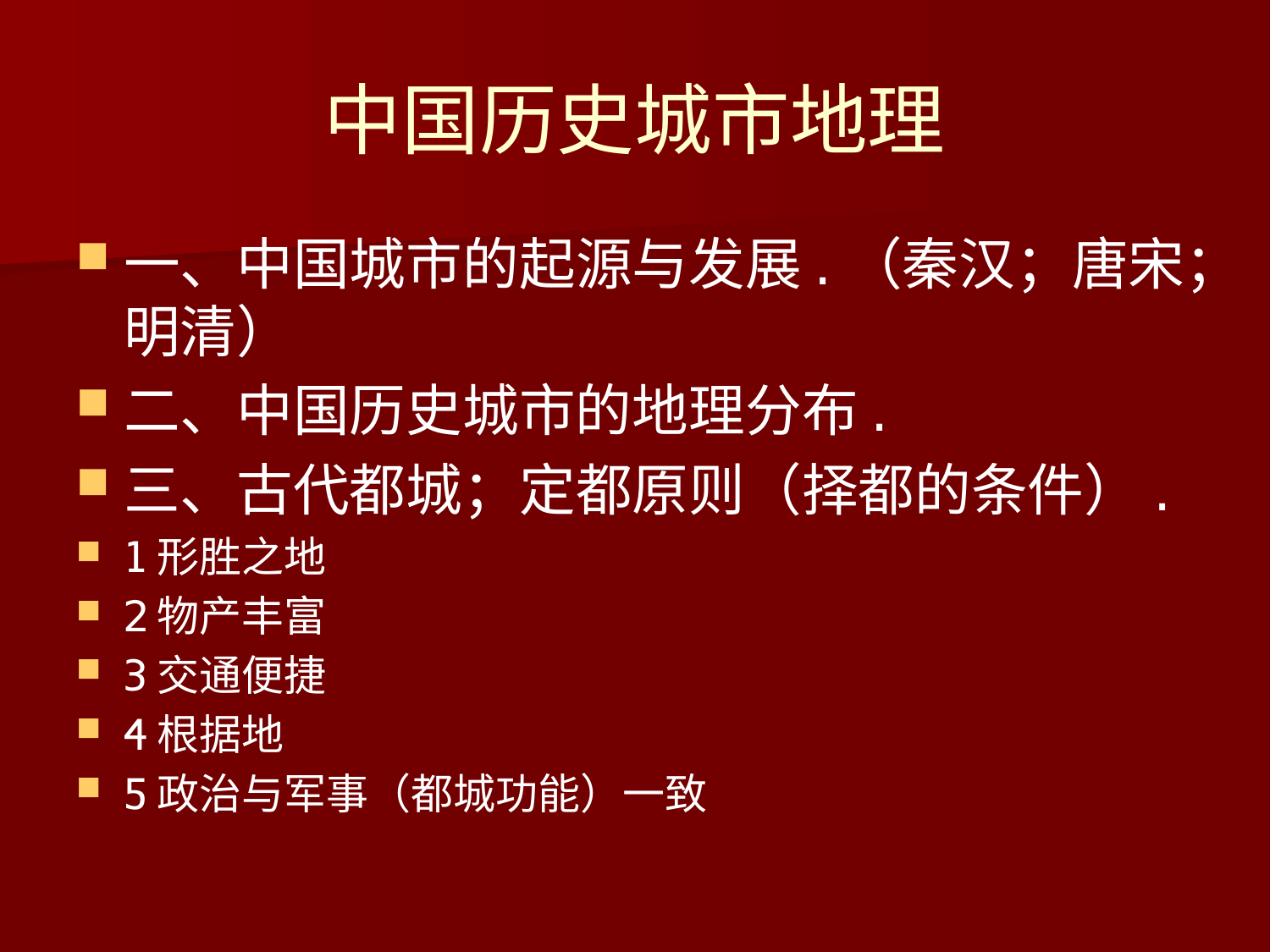

# 中国历史城市地理
一、中国城市的起源与发展.（秦汉；唐宋；明清）
二、中国历史城市的地理分布.
三、古代都城；定都原则（择都的条件）.
1形胜之地
2物产丰富
3交通便捷
4根据地
5政治与军事（都城功能）一致